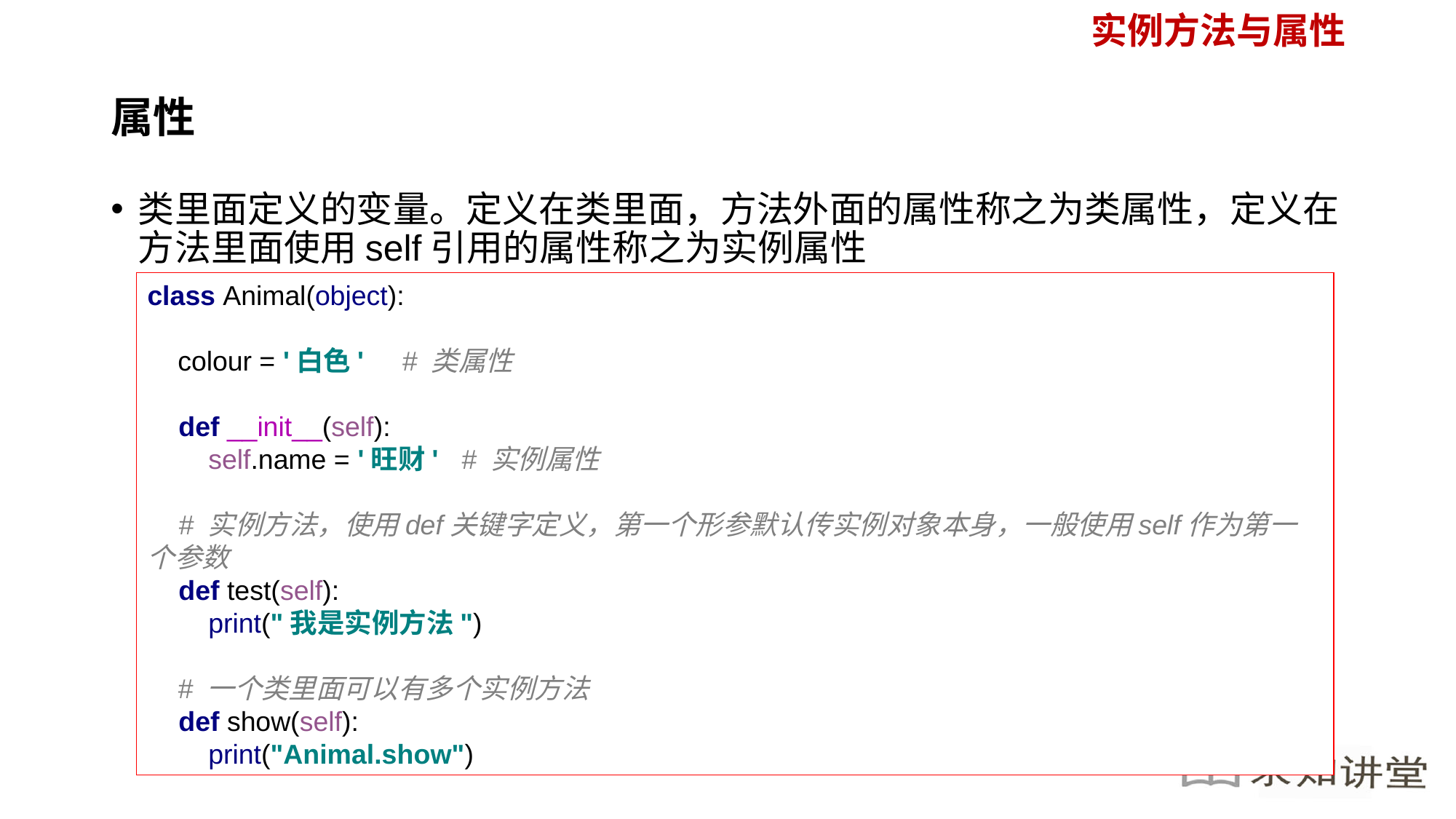

实例方法与属性
# 属性
类里面定义的变量。定义在类里面，方法外面的属性称之为类属性，定义在方法里面使用self引用的属性称之为实例属性
class Animal(object):
    colour = '白色'     # 类属性
    def __init__(self):
        self.name = '旺财'   # 实例属性
    # 实例方法，使用def关键字定义，第一个形参默认传实例对象本身，一般使用self作为第一个参数
    def test(self):
        print("我是实例方法")
    # 一个类里面可以有多个实例方法
    def show(self):
        print("Animal.show")